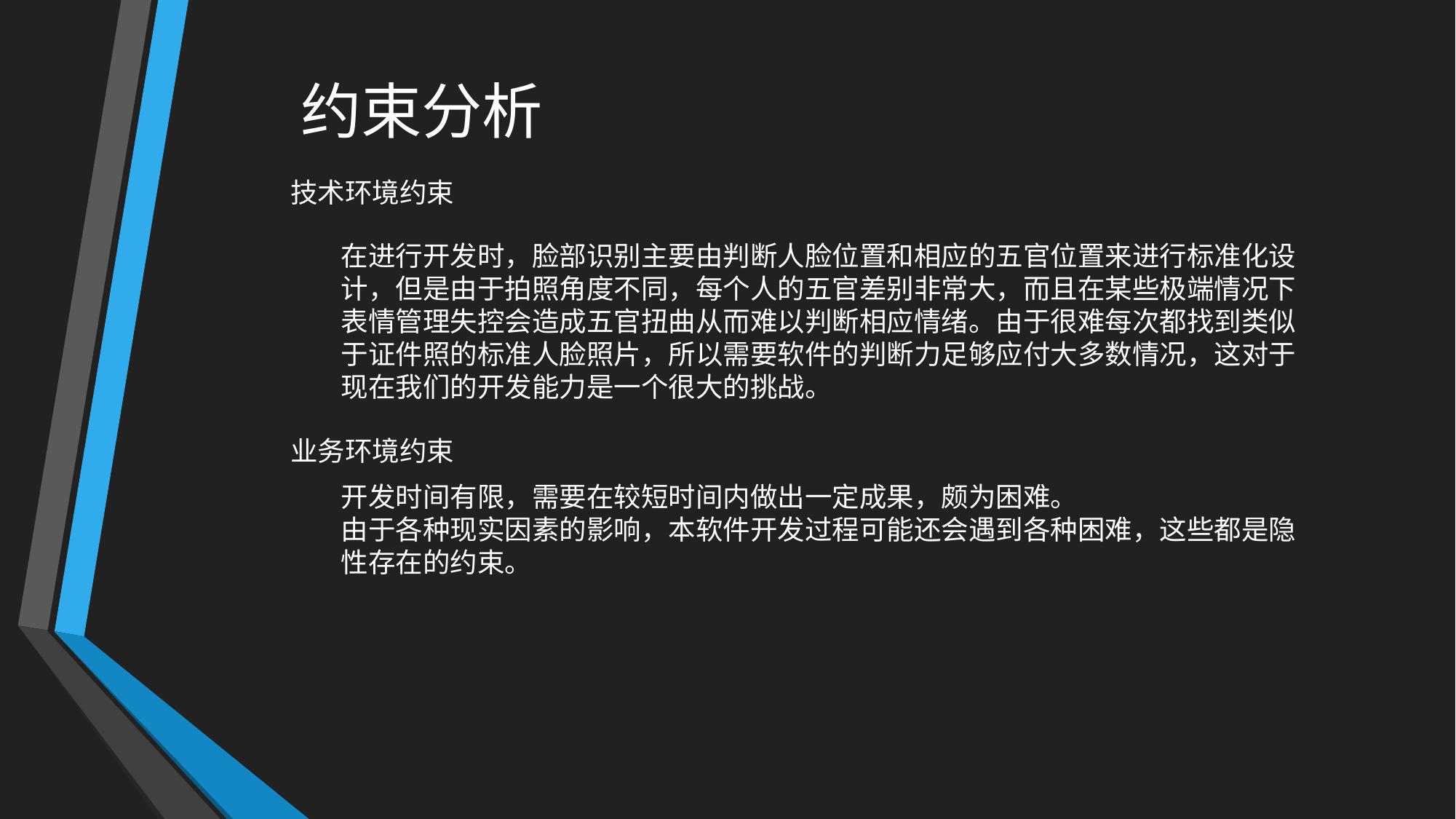

# 约束分析
技术环境约束
在进行开发时，脸部识别主要由判断人脸位置和相应的五官位置来进行标准化设计，但是由于拍照角度不同，每个人的五官差别非常大，而且在某些极端情况下表情管理失控会造成五官扭曲从而难以判断相应情绪。由于很难每次都找到类似于证件照的标准人脸照片，所以需要软件的判断力足够应付大多数情况，这对于现在我们的开发能力是一个很大的挑战。
业务环境约束
开发时间有限，需要在较短时间内做出一定成果，颇为困难。
由于各种现实因素的影响，本软件开发过程可能还会遇到各种困难，这些都是隐性存在的约束。